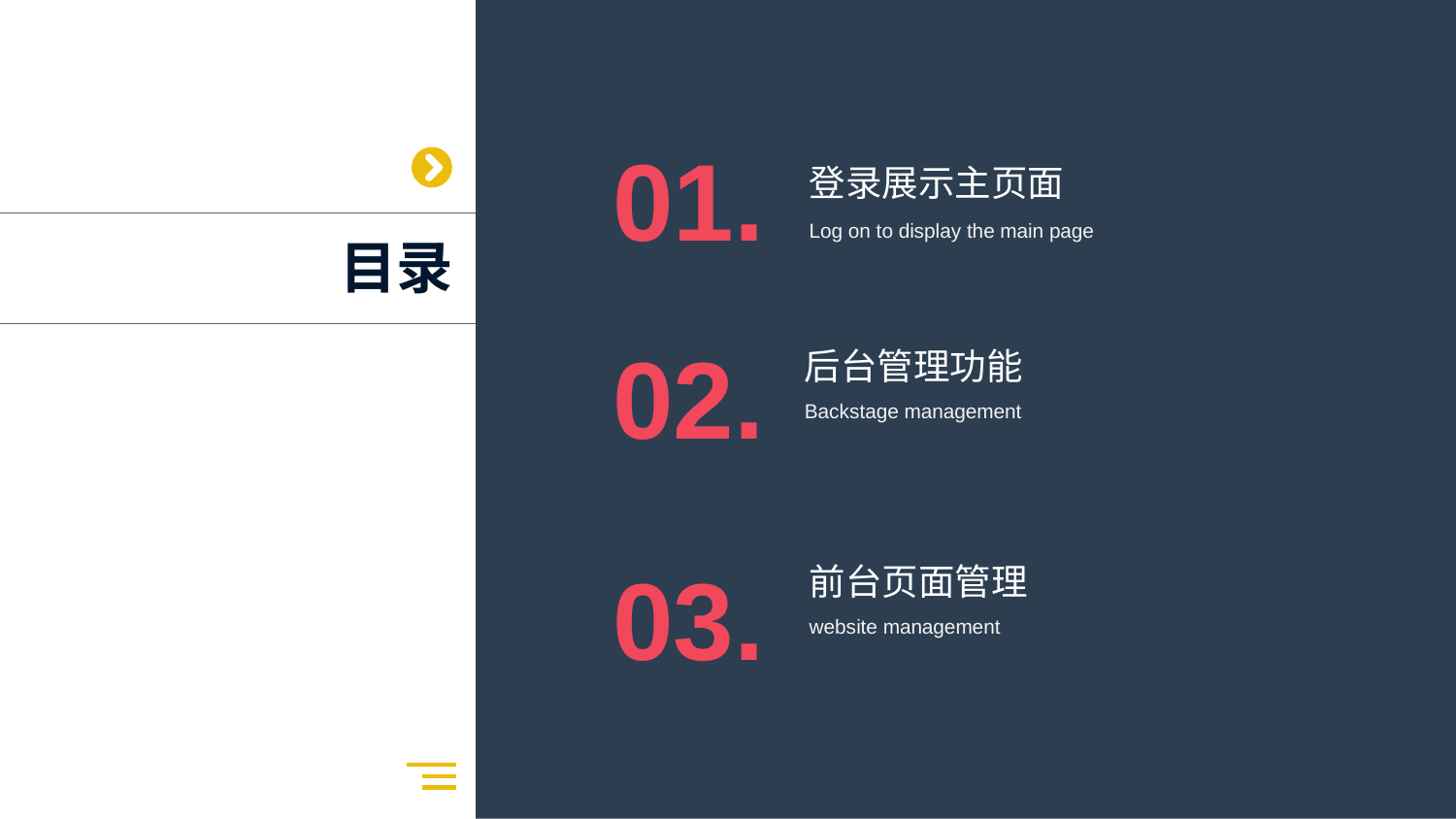

登录展示主页面
01.
Log on to display the main page
后台管理功能
目录
02.
Backstage management
前台页面管理
03.
website management